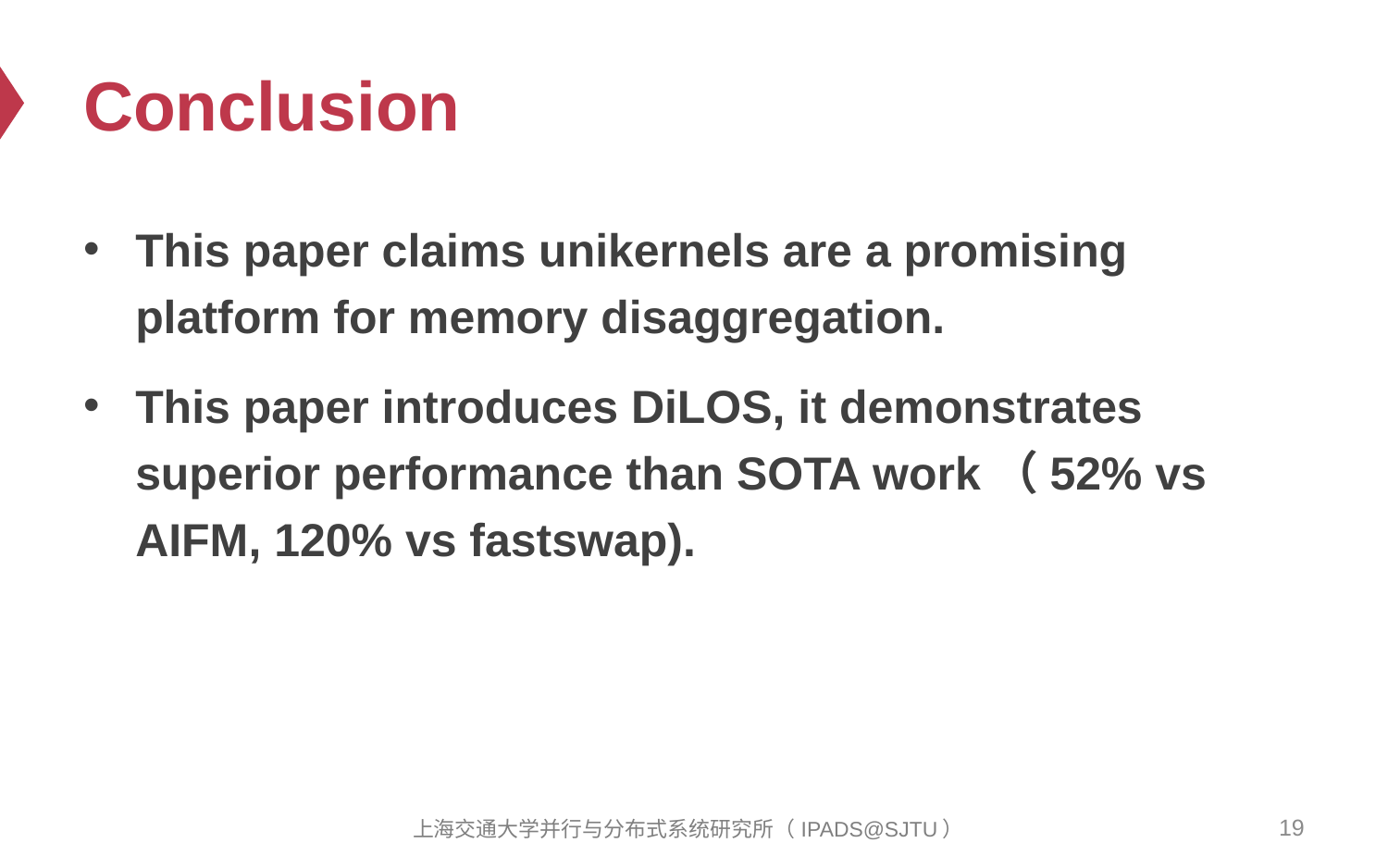

# Conclusion
This paper claims unikernels are a promising platform for memory disaggregation.
This paper introduces DiLOS, it demonstrates superior performance than SOTA work（52% vs AIFM, 120% vs fastswap).
19
上海交通大学并行与分布式系统研究所（IPADS@SJTU）